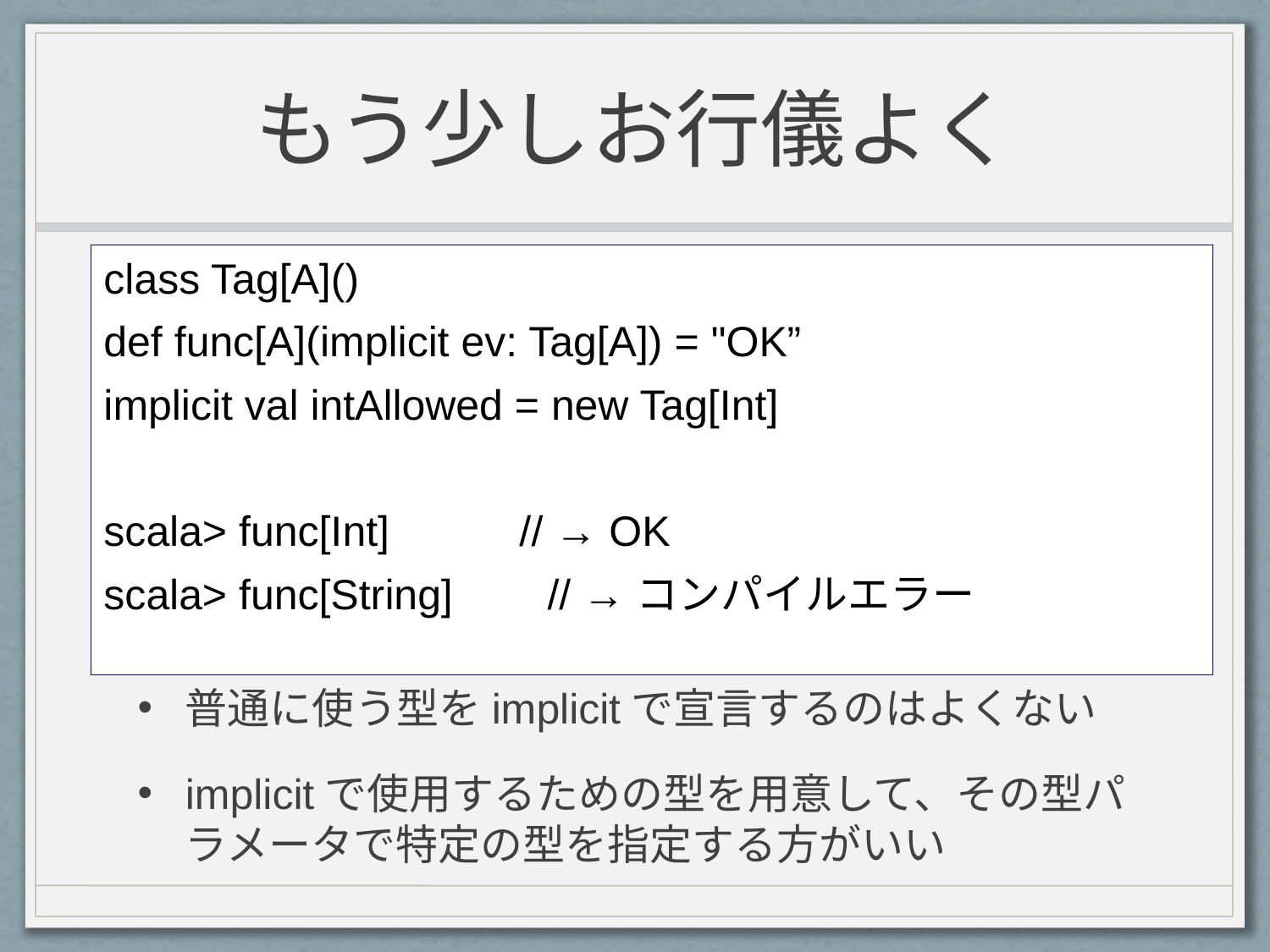

# もう少しお行儀よく
class Tag[A]()
def func[A](implicit ev: Tag[A]) = "OK”
implicit val intAllowed = new Tag[Int]

scala> func[Int]           // → OK
scala> func[String]        // →コンパイルエラー
普通に使う型をimplicitで宣言するのはよくない
implicitで使用するための型を用意して、その型パラメータで特定の型を指定する方がいい